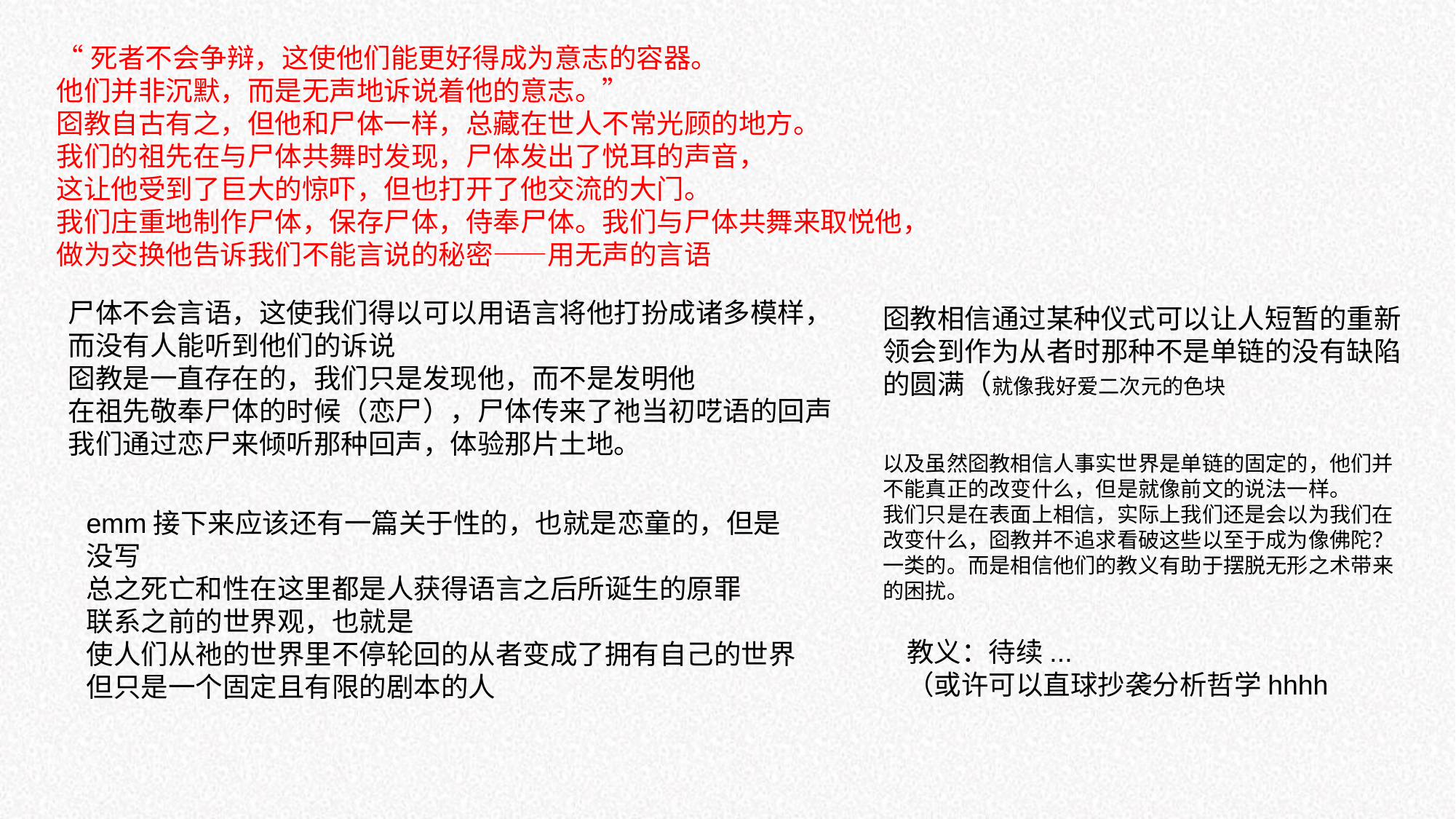

“死者不会争辩，这使他们能更好得成为意志的容器。
他们并非沉默，而是无声地诉说着他的意志。”
囵教自古有之，但他和尸体一样，总藏在世人不常光顾的地方。
我们的祖先在与尸体共舞时发现，尸体发出了悦耳的声音，
这让他受到了巨大的惊吓，但也打开了他交流的大门。
我们庄重地制作尸体，保存尸体，侍奉尸体。我们与尸体共舞来取悦他，做为交换他告诉我们不能言说的秘密——用无声的言语
尸体不会言语，这使我们得以可以用语言将他打扮成诸多模样，
而没有人能听到他们的诉说
囵教是一直存在的，我们只是发现他，而不是发明他
在祖先敬奉尸体的时候（恋尸），尸体传来了祂当初呓语的回声
我们通过恋尸来倾听那种回声，体验那片土地。
囵教相信通过某种仪式可以让人短暂的重新领会到作为从者时那种不是单链的没有缺陷的圆满（就像我好爱二次元的色块

以及虽然囵教相信人事实世界是单链的固定的，他们并不能真正的改变什么，但是就像前文的说法一样。
我们只是在表面上相信，实际上我们还是会以为我们在改变什么，囵教并不追求看破这些以至于成为像佛陀？一类的。而是相信他们的教义有助于摆脱无形之术带来的困扰。
emm接下来应该还有一篇关于性的，也就是恋童的，但是没写
总之死亡和性在这里都是人获得语言之后所诞生的原罪
联系之前的世界观，也就是
使人们从祂的世界里不停轮回的从者变成了拥有自己的世界但只是一个固定且有限的剧本的人
教义：待续...
（或许可以直球抄袭分析哲学hhhh